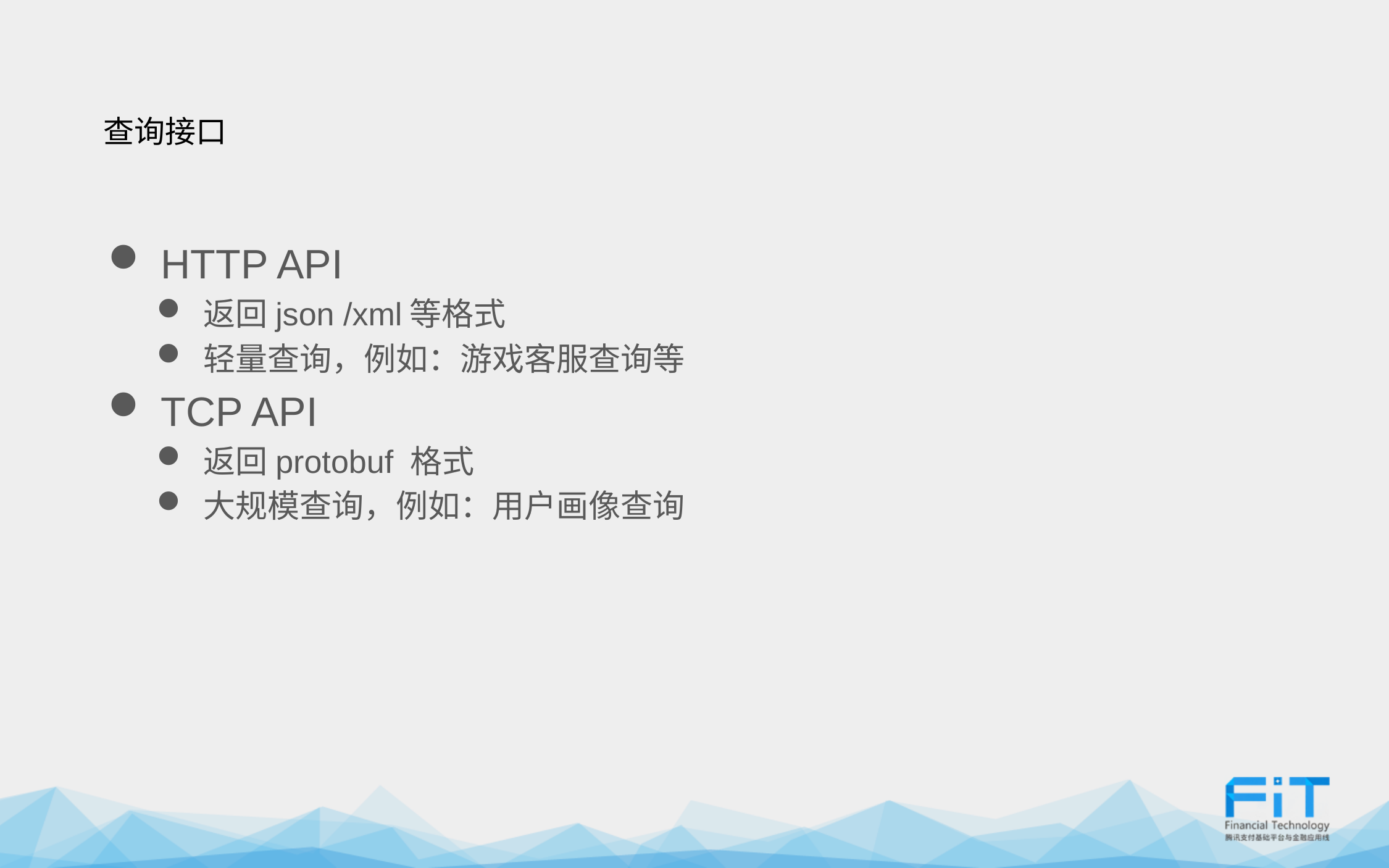

查询接口
 HTTP API
 返回json /xml等格式
 轻量查询，例如：游戏客服查询等
 TCP API
 返回protobuf 格式
 大规模查询，例如：用户画像查询